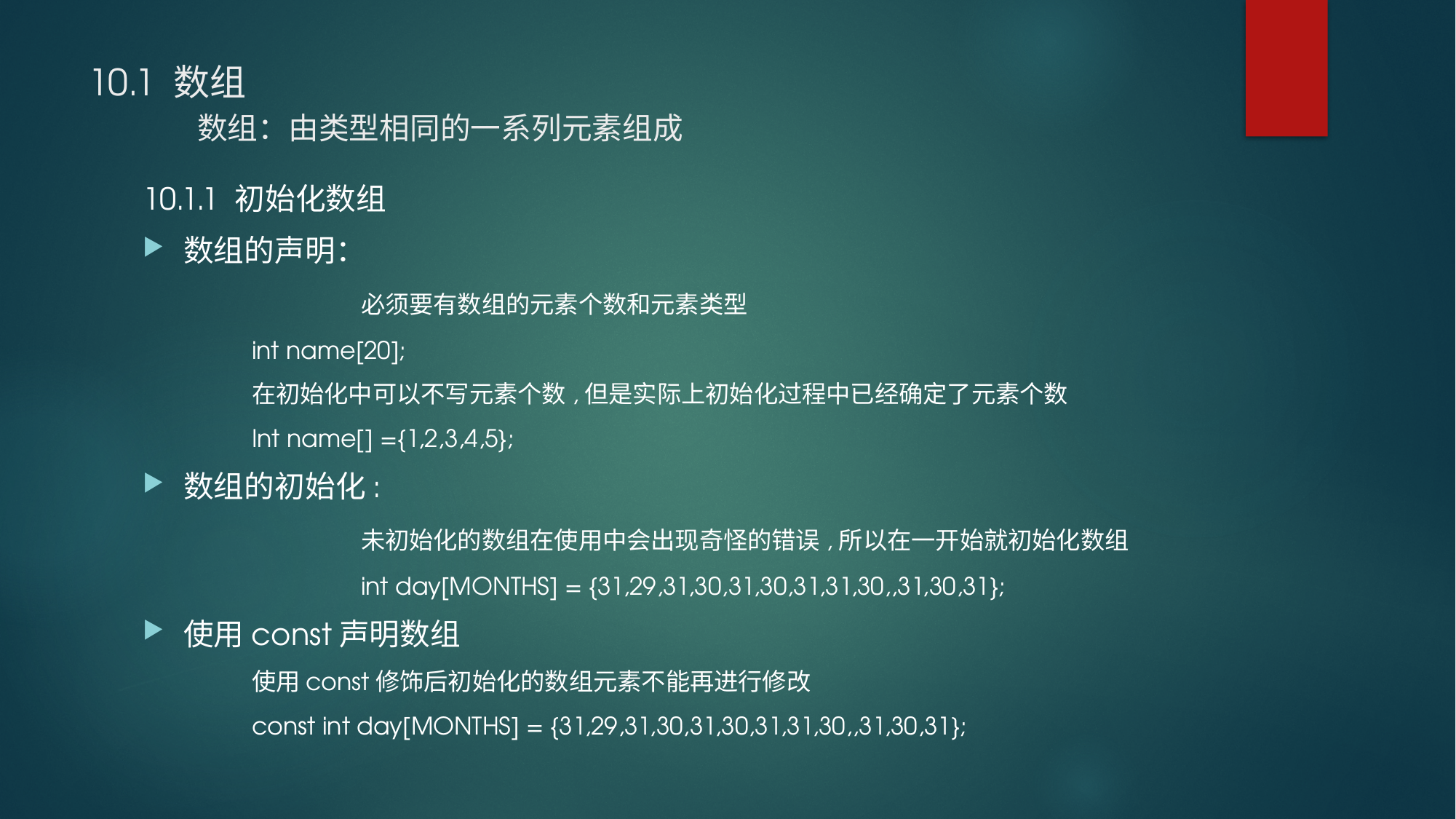

# 10.1 数组 数组：由类型相同的一系列元素组成
10.1.1 初始化数组
数组的声明：
		必须要有数组的元素个数和元素类型
int name[20];
在初始化中可以不写元素个数,但是实际上初始化过程中已经确定了元素个数
Int name[] ={1,2,3,4,5};
数组的初始化:
		未初始化的数组在使用中会出现奇怪的错误,所以在一开始就初始化数组
		int day[MONTHS] = {31,29,31,30,31,30,31,31,30,,31,30,31};
使用const声明数组
使用const修饰后初始化的数组元素不能再进行修改
const int day[MONTHS] = {31,29,31,30,31,30,31,31,30,,31,30,31};